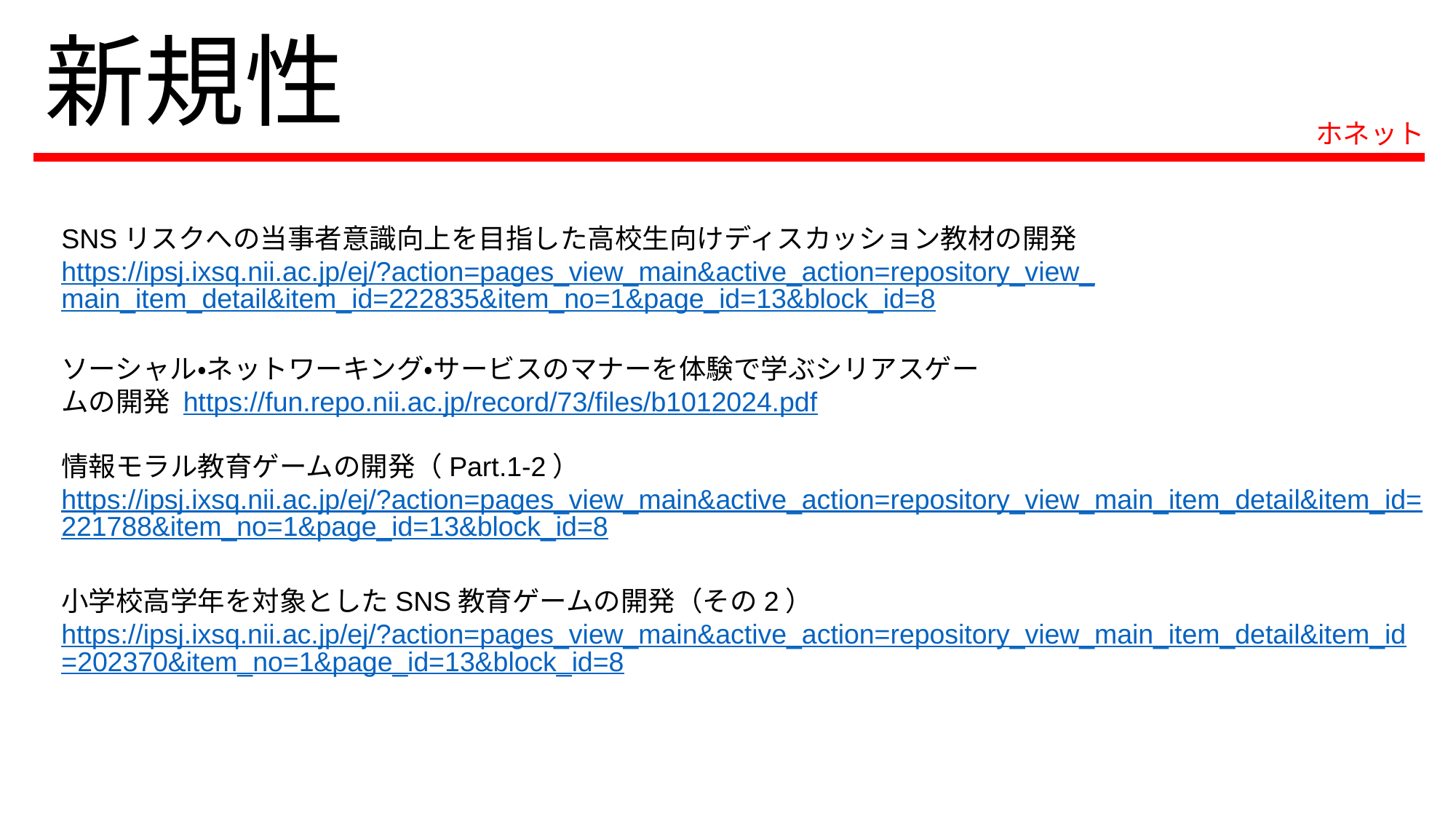

新規性
ホネット
SNSリスクへの当事者意識向上を目指した高校生向けディスカッション教材の開発 https://ipsj.ixsq.nii.ac.jp/ej/?action=pages_view_main&active_action=repository_view_main_item_detail&item_id=222835&item_no=1&page_id=13&block_id=8
ソーシャル・ネットワーキング・サービスのマナーを体験で学ぶシリアスゲームの開発 https://fun.repo.nii.ac.jp/record/73/files/b1012024.pdf
情報モラル教育ゲームの開発（Part.1-2） https://ipsj.ixsq.nii.ac.jp/ej/?action=pages_view_main&active_action=repository_view_main_item_detail&item_id=221788&item_no=1&page_id=13&block_id=8
小学校高学年を対象としたSNS教育ゲームの開発（その2） https://ipsj.ixsq.nii.ac.jp/ej/?action=pages_view_main&active_action=repository_view_main_item_detail&item_id=202370&item_no=1&page_id=13&block_id=8